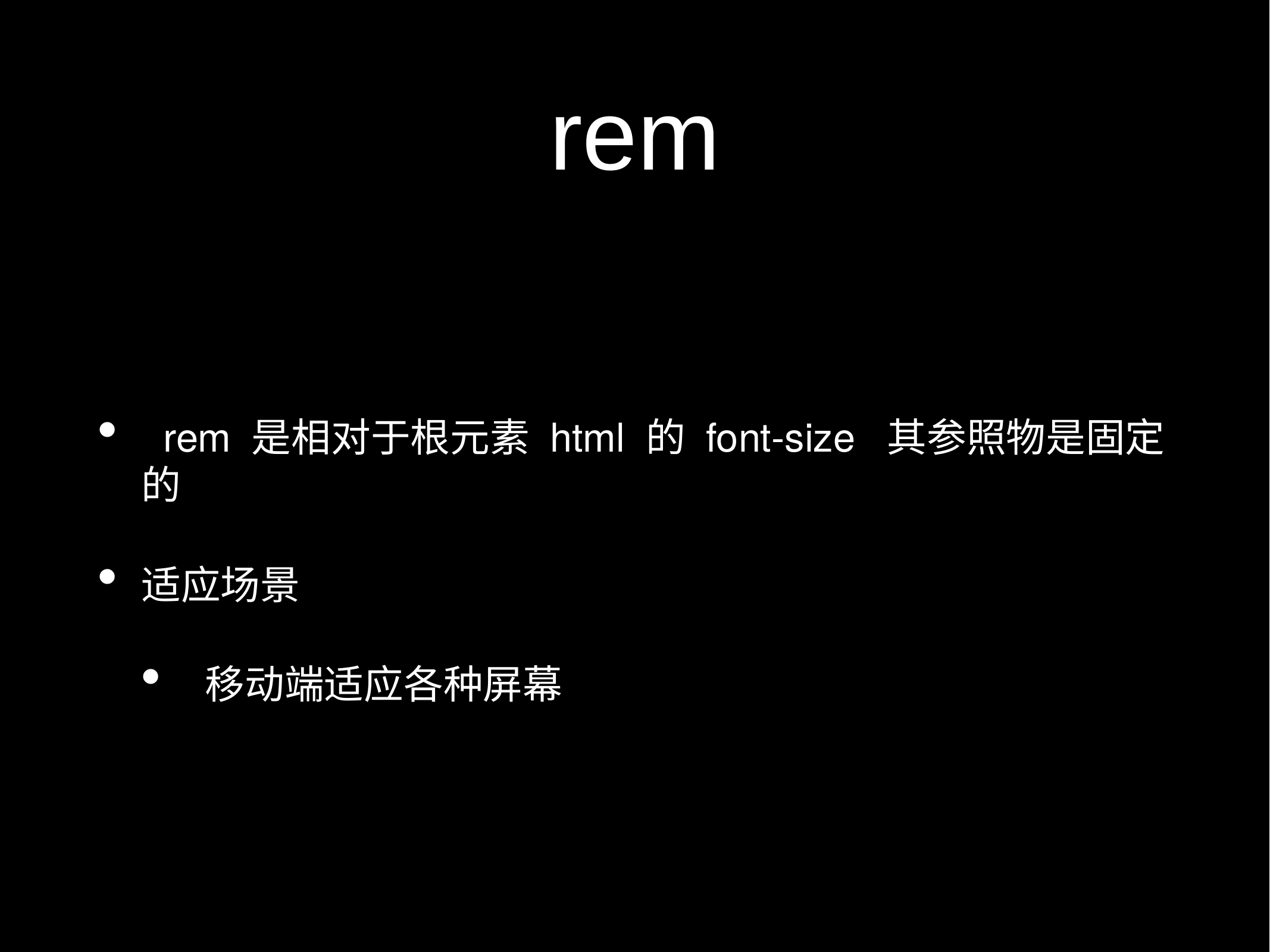

# rem
  rem 是相对于根元素 html 的 font-size  其参照物是固定的
适应场景
 移动端适应各种屏幕